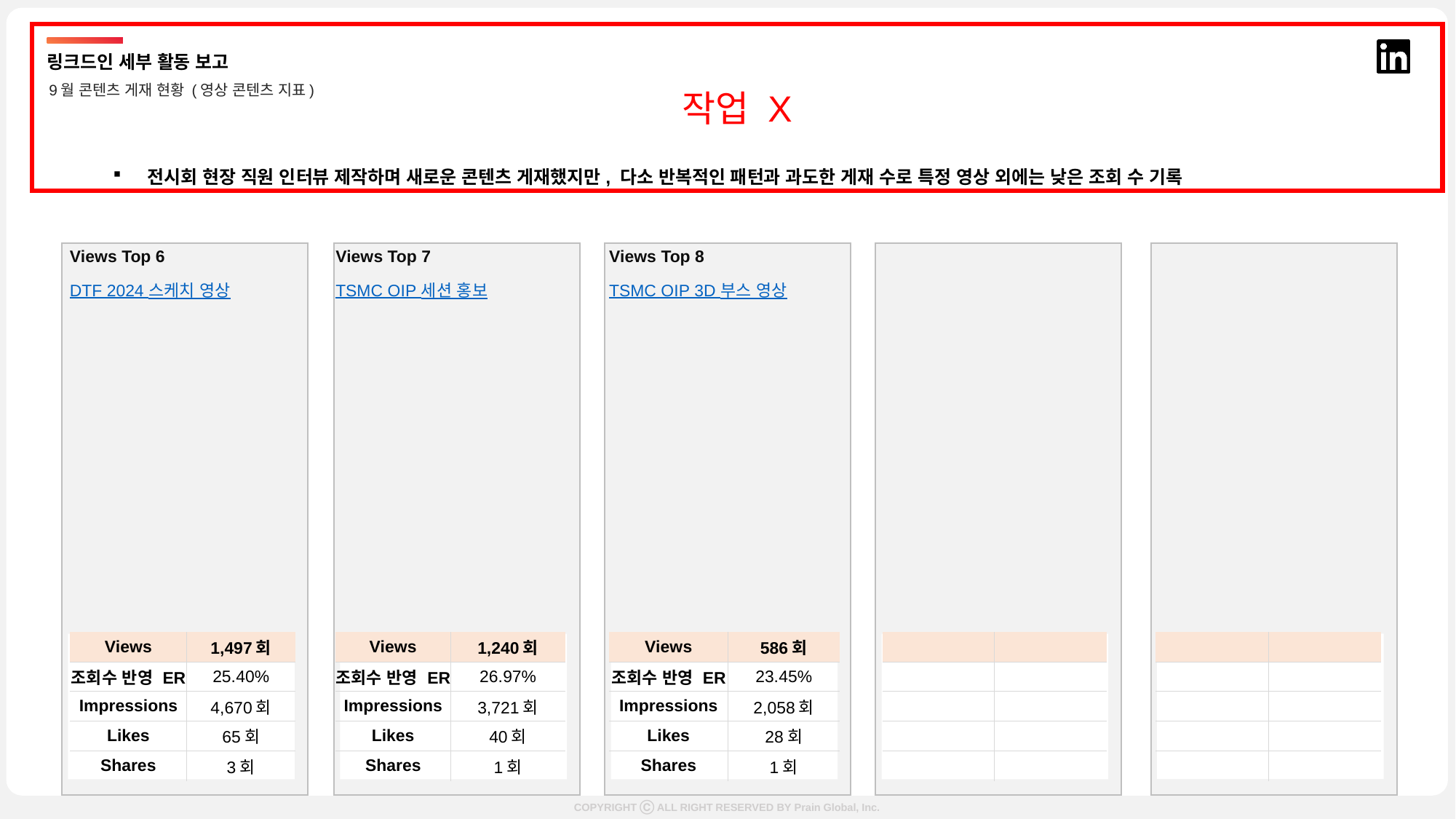

작업 X
링크드인 세부 활동 보고
9월 콘텐츠 게재 현황 (영상 콘텐츠 지표)
전시회 현장 직원 인터뷰 제작하며 새로운 콘텐츠 게재했지만, 다소 반복적인 패턴과 과도한 게재 수로 특정 영상 외에는 낮은 조회 수 기록

| Views Top 6 |  |  | Views Top 7 |  |  | Views Top 8 |  |  |  |  |  |  |  |
| --- | --- | --- | --- | --- | --- | --- | --- | --- | --- | --- | --- | --- | --- |
| DTF 2024 스케치 영상 |  |  | TSMC OIP 세션 홍보 |  |  | TSMC OIP 3D 부스 영상 |  |  |  |  |  |  |  |
|  |  |  |  |  |  |  |  |  |  |  |  |  |  |
| Views | 1,497회 |  | Views | 1,240회 |  | Views | 586회 |  |  |  |  |  |  |
| 조회수 반영 ER | 25.40% |  | 조회수 반영 ER | 26.97% |  | 조회수 반영 ER | 23.45% |  |  |  |  |  |  |
| Impressions | 4,670회 |  | Impressions | 3,721회 |  | Impressions | 2,058회 |  |  |  |  |  |  |
| Likes | 65회 |  | Likes | 40회 |  | Likes | 28회 |  |  |  |  |  |  |
| Shares | 3회 |  | Shares | 1회 |  | Shares | 1회 |  |  |  |  |  |  |